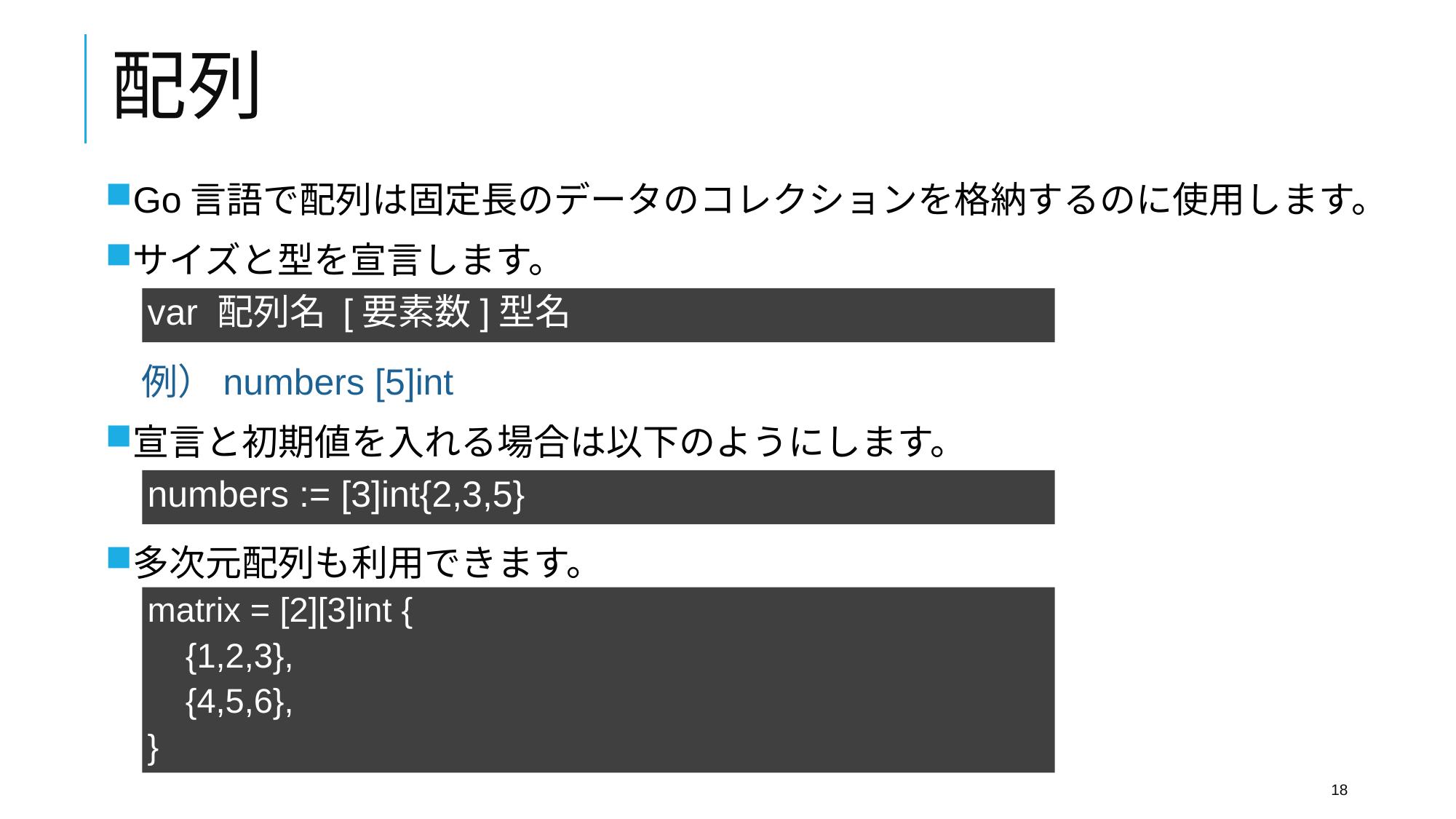

# 配列
Go言語で配列は固定長のデータのコレクションを格納するのに使用します。
サイズと型を宣言します。

　例）numbers [5]int
宣言と初期値を入れる場合は以下のようにします。

多次元配列も利用できます。

var 配列名 [要素数]型名
numbers := [3]int{2,3,5}
matrix = [2][3]int {
    {1,2,3},
    {4,5,6},
}
18